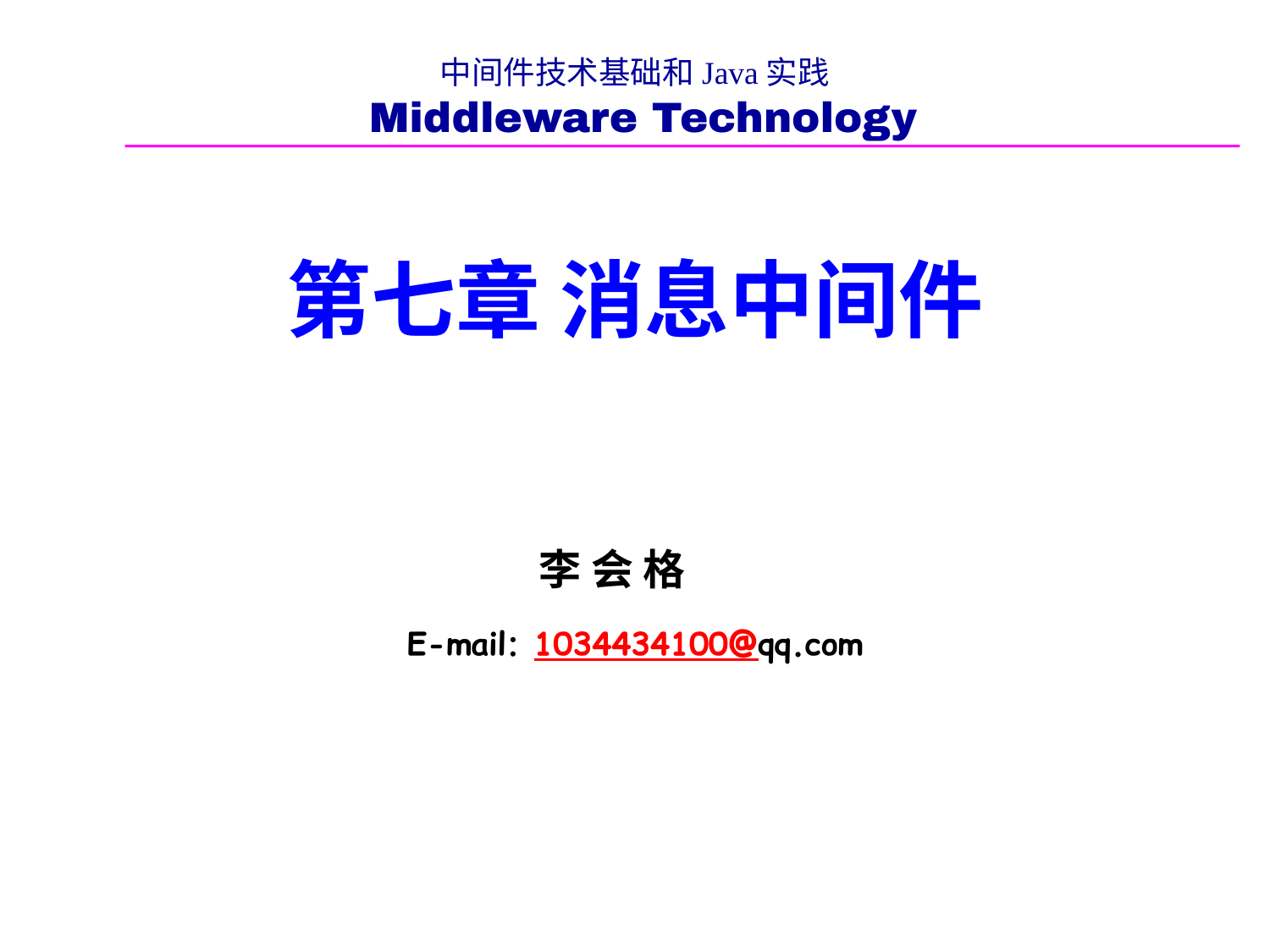

中间件技术基础和Java实践
 Middleware Technology
# 第七章 消息中间件
李 会 格
E-mail: 1034434100@qq.com

1